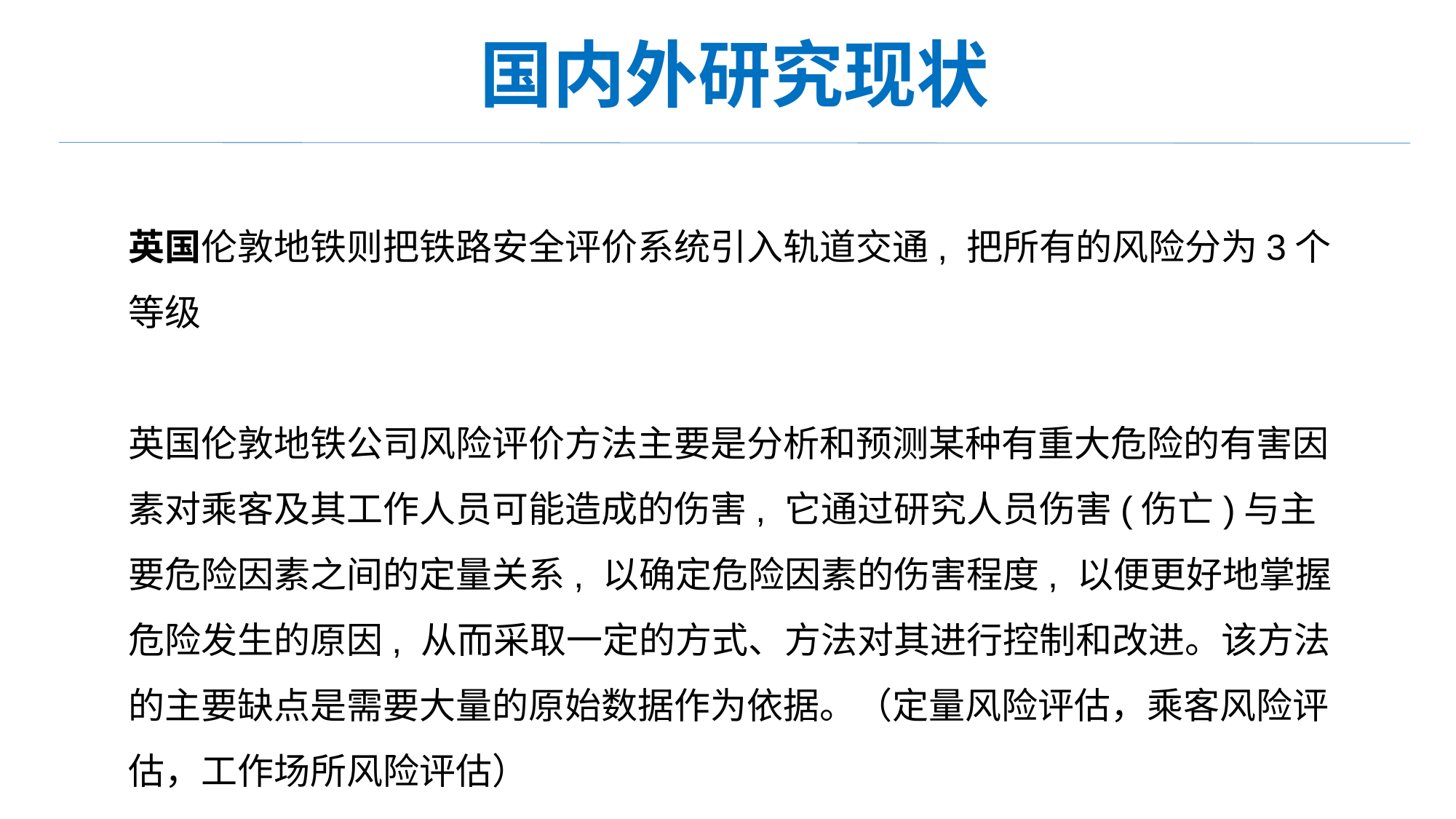

国内外研究现状
英国伦敦地铁则把铁路安全评价系统引入轨道交通, 把所有的风险分为3个等级

英国伦敦地铁公司风险评价方法主要是分析和预测某种有重大危险的有害因素对乘客及其工作人员可能造成的伤害, 它通过研究人员伤害(伤亡)与主要危险因素之间的定量关系, 以确定危险因素的伤害程度, 以便更好地掌握危险发生的原因, 从而采取一定的方式、方法对其进行控制和改进。该方法的主要缺点是需要大量的原始数据作为依据。（定量风险评估，乘客风险评估，工作场所风险评估）

10